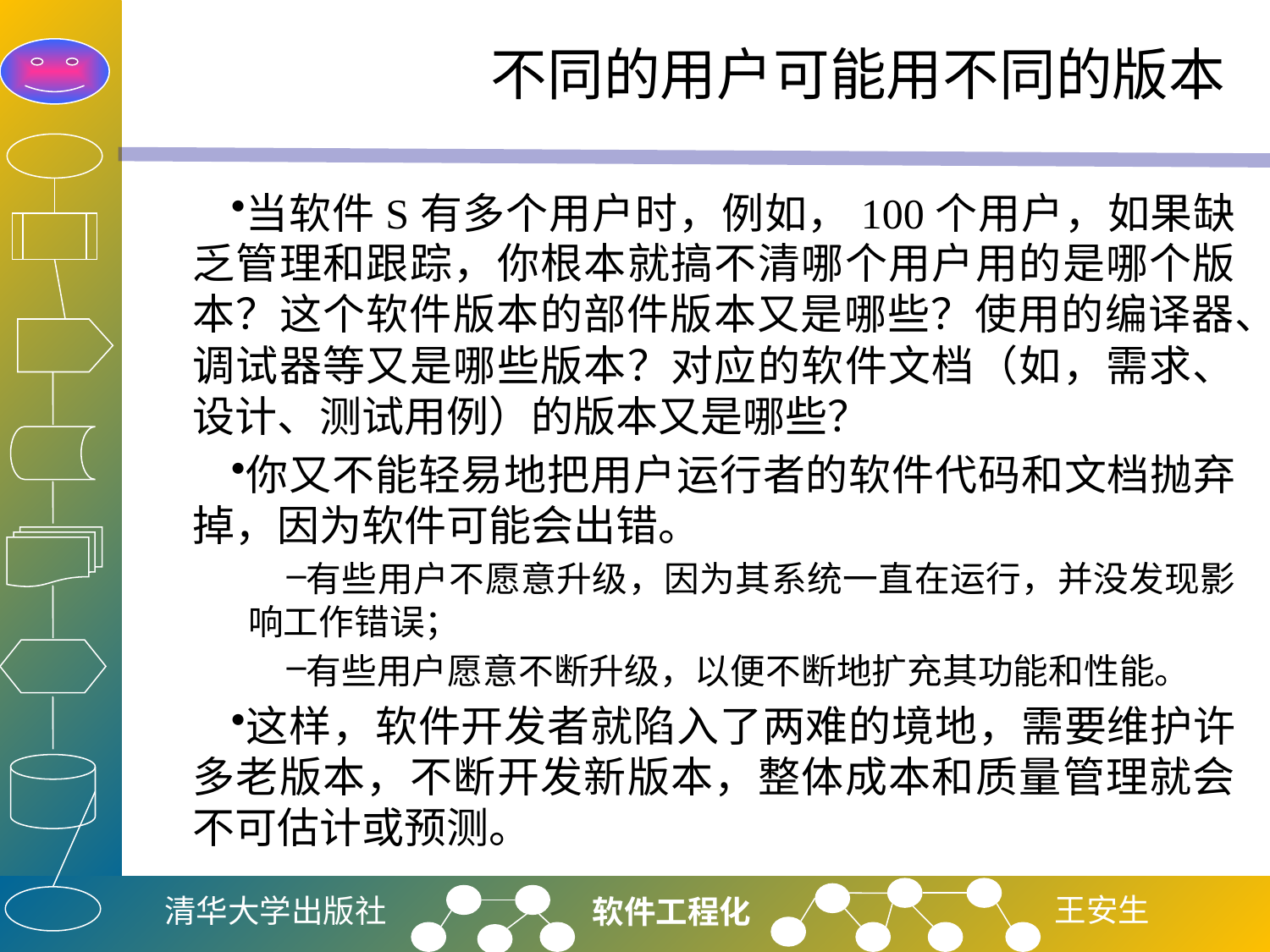

# 不同的用户可能用不同的版本
当软件S有多个用户时，例如，100个用户，如果缺乏管理和跟踪，你根本就搞不清哪个用户用的是哪个版本？这个软件版本的部件版本又是哪些？使用的编译器、调试器等又是哪些版本？对应的软件文档（如，需求、设计、测试用例）的版本又是哪些？
你又不能轻易地把用户运行者的软件代码和文档抛弃掉，因为软件可能会出错。
有些用户不愿意升级，因为其系统一直在运行，并没发现影响工作错误；
有些用户愿意不断升级，以便不断地扩充其功能和性能。
这样，软件开发者就陷入了两难的境地，需要维护许多老版本，不断开发新版本，整体成本和质量管理就会不可估计或预测。